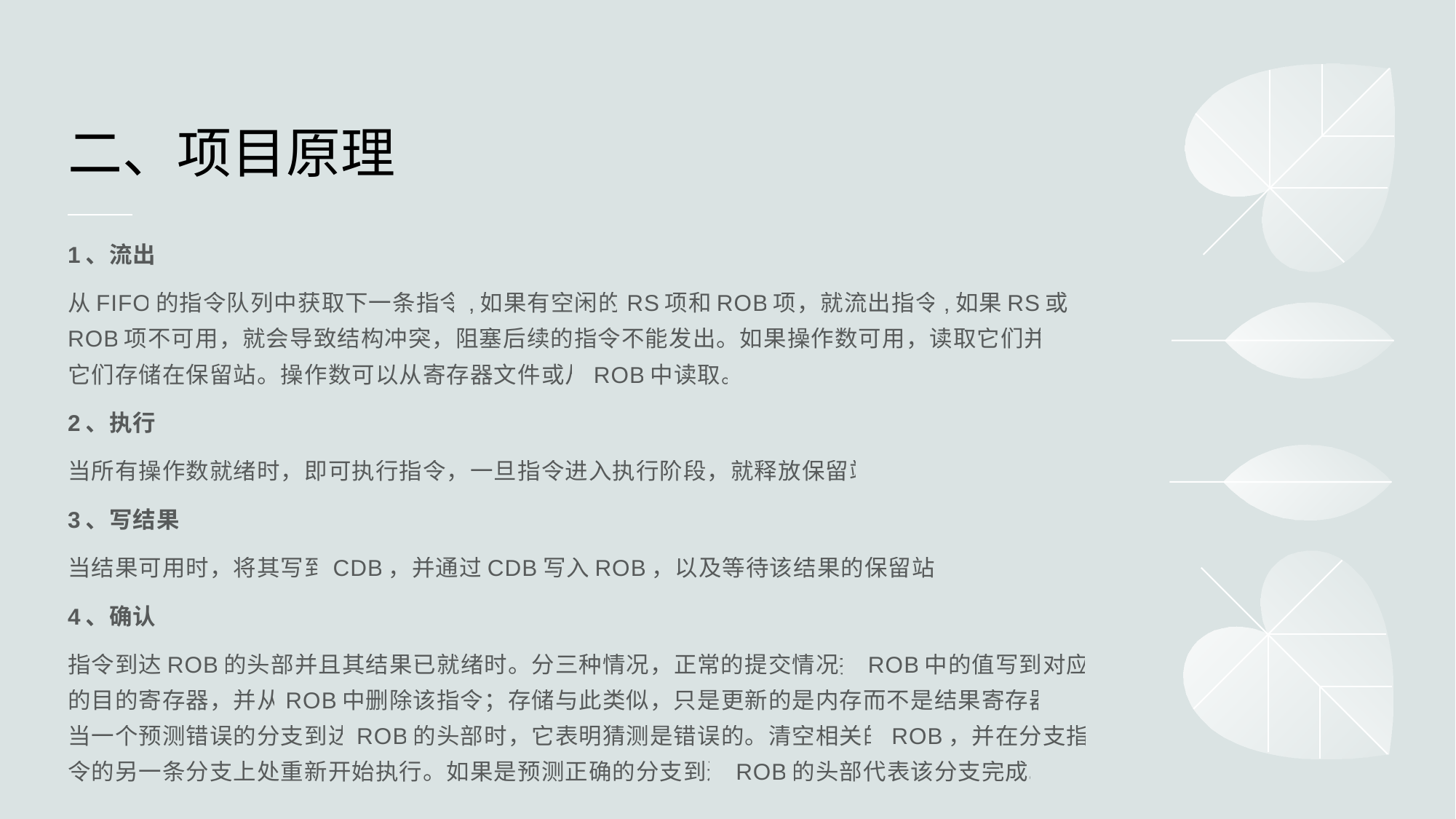

# 二、项目原理
1、流出
从FIFO的指令队列中获取下一条指令,如果有空闲的RS项和ROB项，就流出指令,如果RS或ROB项不可用，就会导致结构冲突，阻塞后续的指令不能发出。如果操作数可用，读取它们并将它们存储在保留站。操作数可以从寄存器文件或从ROB中读取。
2、执行
当所有操作数就绪时，即可执行指令，一旦指令进入执行阶段，就释放保留站。
3、写结果
当结果可用时，将其写到CDB，并通过CDB写入ROB，以及等待该结果的保留站。
4、确认
指令到达ROB的头部并且其结果已就绪时。分三种情况，正常的提交情况把ROB中的值写到对应的目的寄存器，并从ROB中删除该指令；存储与此类似，只是更新的是内存而不是结果寄存器。当一个预测错误的分支到达ROB的头部时，它表明猜测是错误的。清空相关的ROB，并在分支指令的另一条分支上处重新开始执行。如果是预测正确的分支到达ROB的头部代表该分支完成。